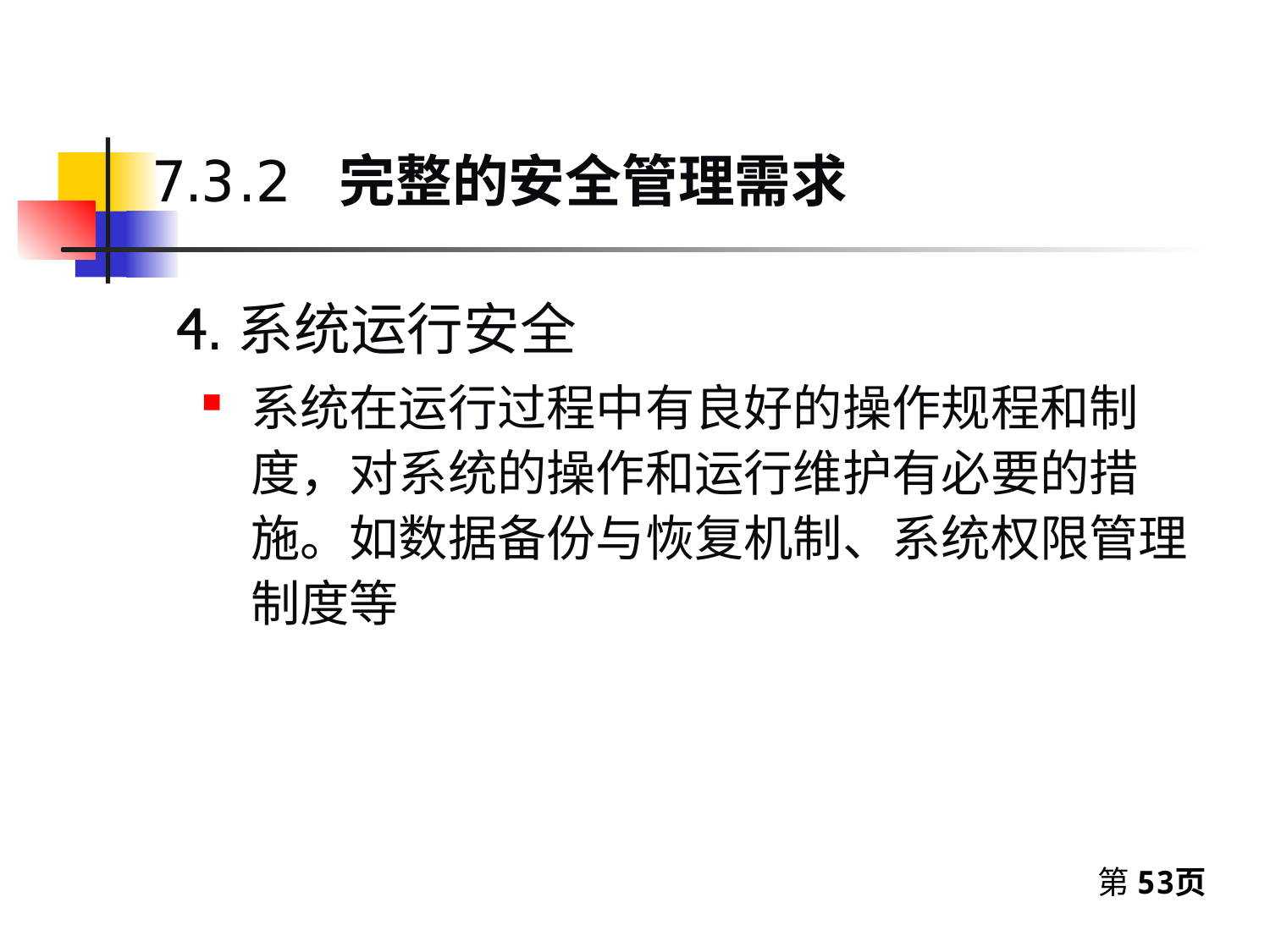

7.3.2  完整的安全管理需求
4.系统运行安全
系统在运行过程中有良好的操作规程和制度，对系统的操作和运行维护有必要的措施。如数据备份与恢复机制、系统权限管理制度等